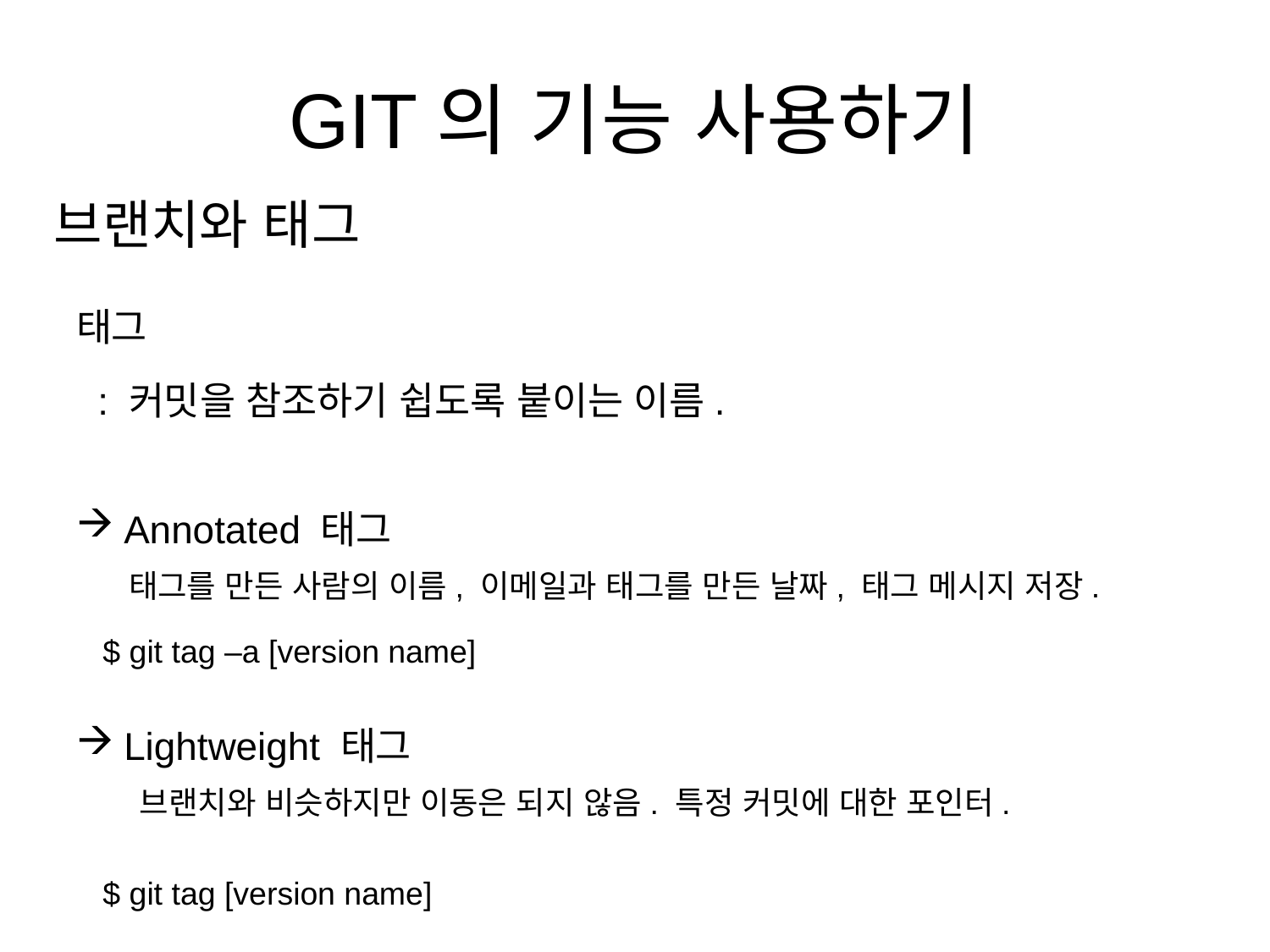

# GIT의 기능 사용하기
브랜치와 태그
태그

  : 커밋을 참조하기 쉽도록 붙이는 이름.

Annotated 태그
    태그를 만든 사람의 이름, 이메일과 태그를 만든 날짜, 태그 메시지 저장.

   $ git tag –a [version name]

Lightweight 태그
     브랜치와 비슷하지만 이동은 되지 않음. 특정 커밋에 대한 포인터.

   $ git tag [version name]